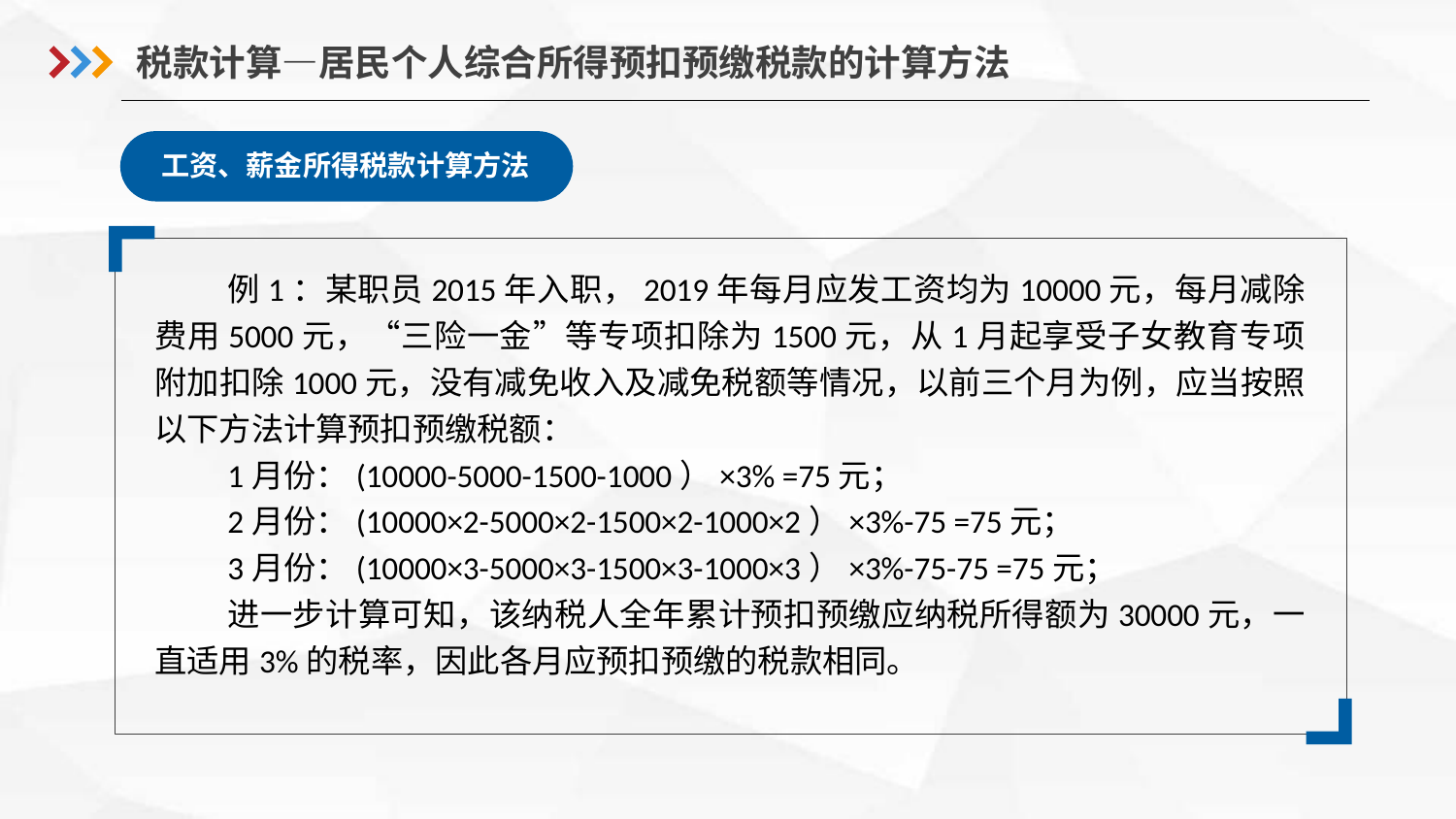

税款计算—居民个人综合所得预扣预缴税款的计算方法

工资、薪金所得税款计算方法

例1：某职员2015年入职，2019年每月应发工资均为10000元，每月减除费用5000元，“三险一金”等专项扣除为1500元，从1月起享受子女教育专项附加扣除1000元，没有减免收入及减免税额等情况，以前三个月为例，应当按照以下方法计算预扣预缴税额：
1月份：(10000-5000-1500-1000）×3% =75元；
2月份：(10000×2-5000×2-1500×2-1000×2）×3%-75 =75元；
3月份：(10000×3-5000×3-1500×3-1000×3）×3%-75-75 =75元；
进一步计算可知，该纳税人全年累计预扣预缴应纳税所得额为30000元，一直适用3%的税率，因此各月应预扣预缴的税款相同。